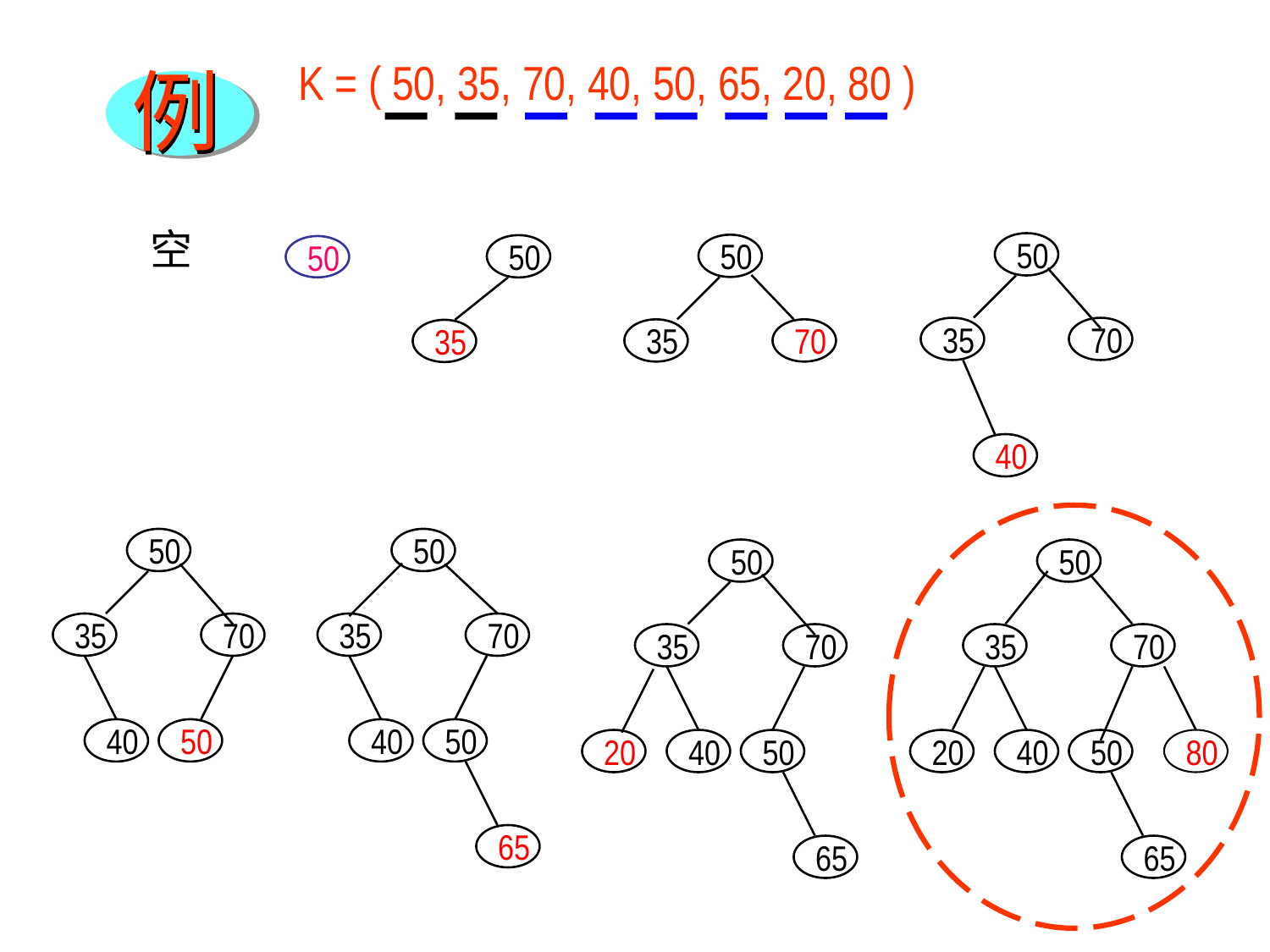

K = ( 50, 35, 70, 40, 50, 65, 20, 80 )
例

空

50

35
70

40
50

35
70
50

35
50

50

35
70

40
50
50

35
70

40
50

65
50

35
70

20
40
50

65
50

35
70

20
40
50
80

65